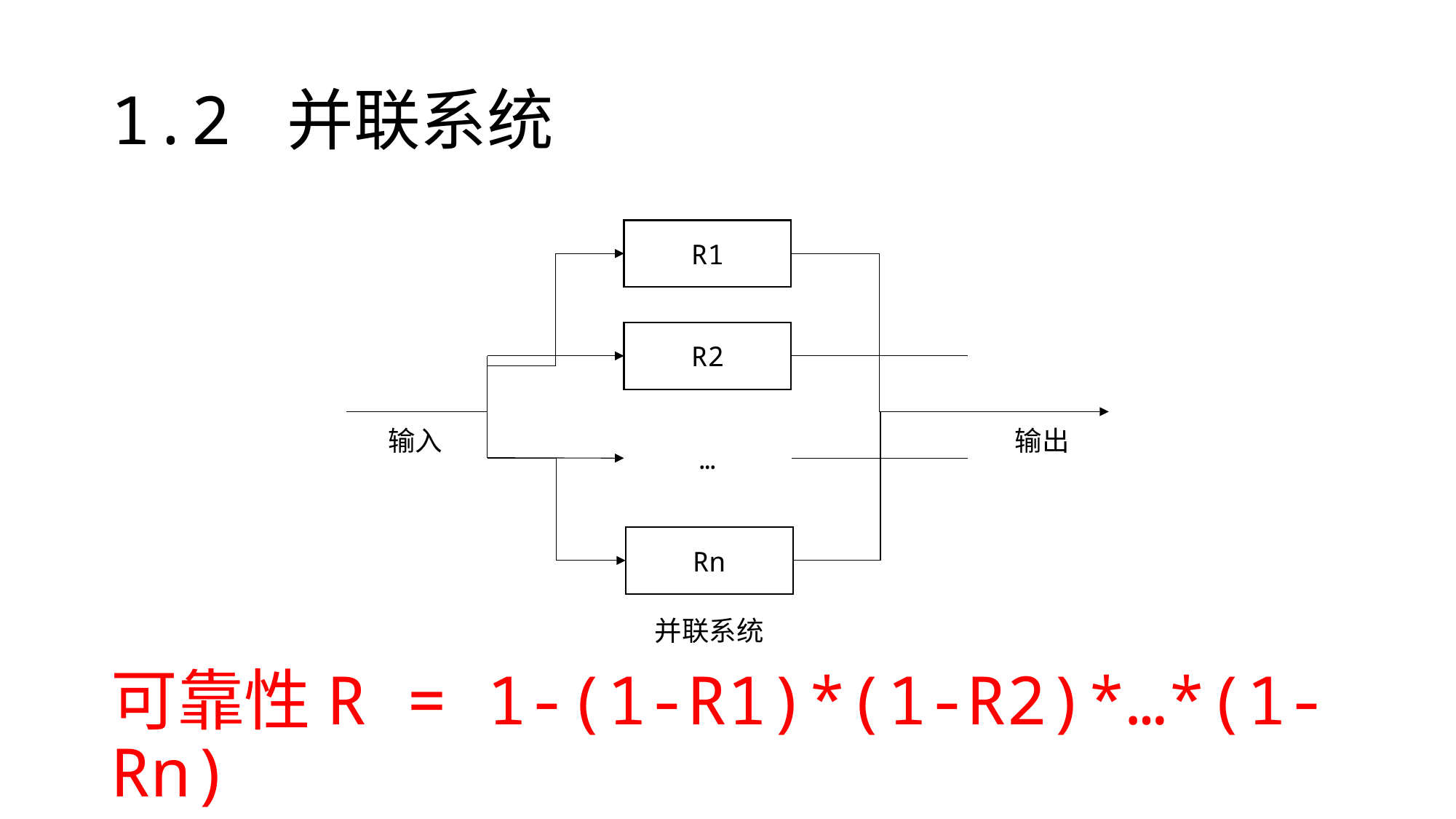

# 1.2 并联系统
R1
R2
输入
…
Rn
并联系统
输出
可靠性R = 1-(1-R1)*(1-R2)*…*(1-Rn)